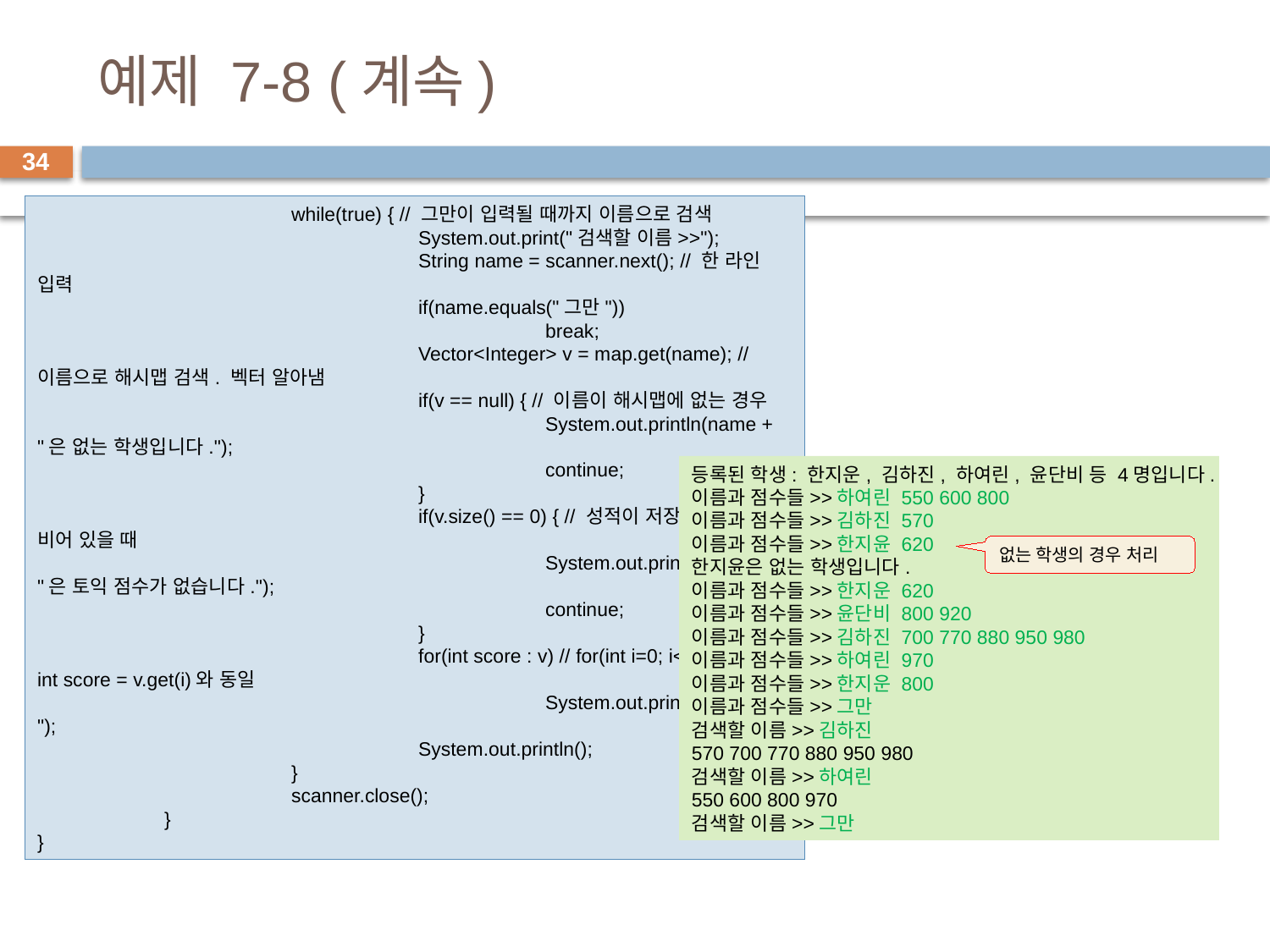

# 예제 7-8 (계속)
34
		while(true) { // 그만이 입력될 때까지 이름으로 검색
			System.out.print("검색할 이름>>");
			String name = scanner.next(); // 한 라인 입력
			if(name.equals("그만"))
				break;
			Vector<Integer> v = map.get(name); // 이름으로 해시맵 검색. 벡터 알아냄
			if(v == null) { // 이름이 해시맵에 없는 경우
				System.out.println(name + "은 없는 학생입니다.");
				continue;
			}
			if(v.size() == 0) { // 성적이 저장된 벡터가 비어 있을 때
				System.out.println(name + "은 토익 점수가 없습니다.");
				continue;
			}
			for(int score : v) // for(int i=0; i<v.size(); i++) int score = v.get(i)와 동일
				System.out.print(score + " ");
			System.out.println();
		}
		scanner.close();
	}
}
등록된 학생: 한지운, 김하진, 하여린, 윤단비 등 4명입니다.
이름과 점수들>>하여린 550 600 800
이름과 점수들>>김하진 570
이름과 점수들>>한지윤 620
한지윤은 없는 학생입니다.
이름과 점수들>>한지운 620
이름과 점수들>>윤단비 800 920
이름과 점수들>>김하진 700 770 880 950 980
이름과 점수들>>하여린 970
이름과 점수들>>한지운 800
이름과 점수들>>그만
검색할 이름>>김하진
570 700 770 880 950 980
검색할 이름>>하여린
550 600 800 970
검색할 이름>>그만
없는 학생의 경우 처리